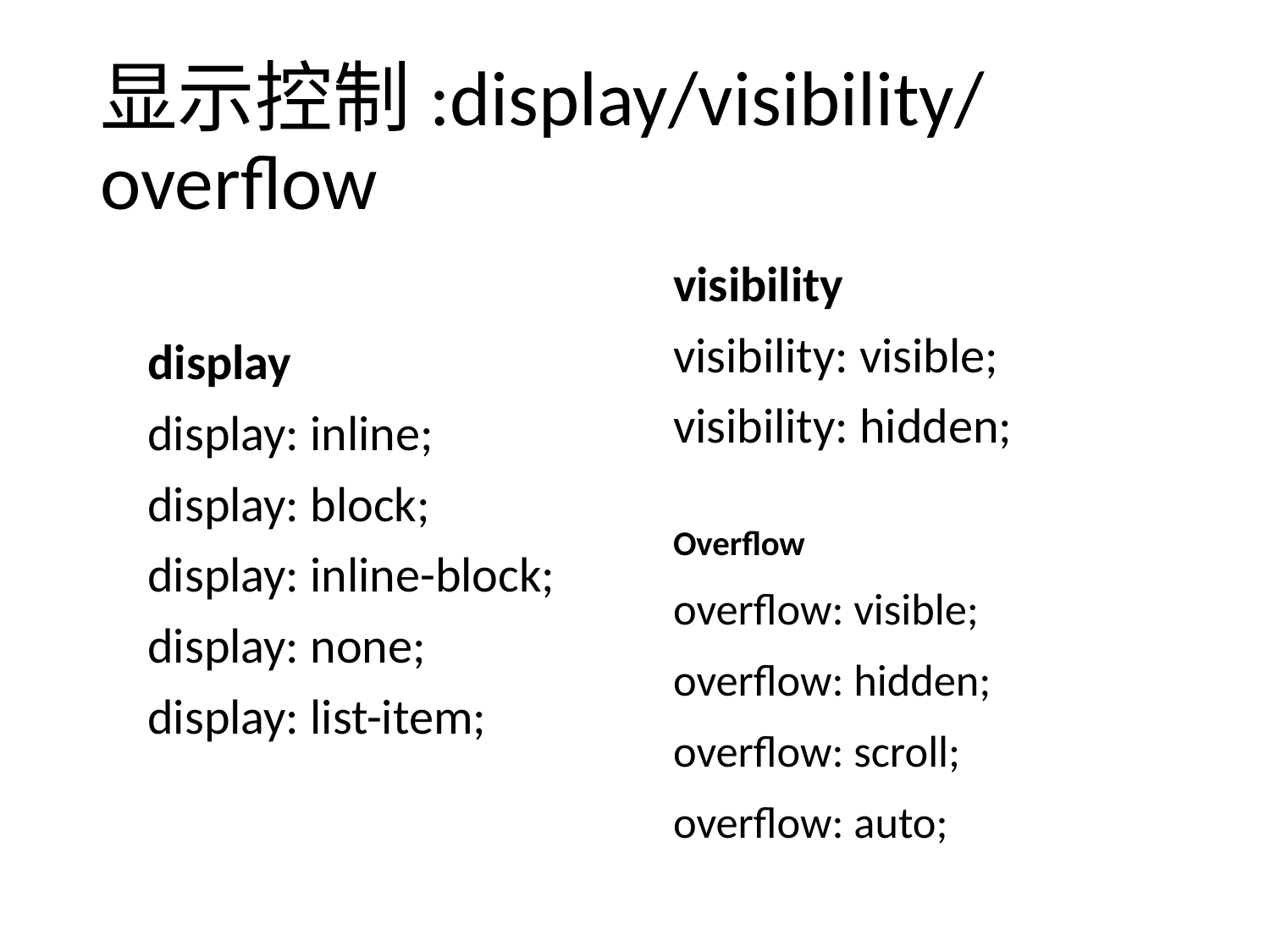

# 显示控制:display/visibility/overflow
visibility
visibility: visible;
visibility: hidden;
display
display: inline;
display: block;
display: inline-block;
display: none;
display: list-item;
Overflow
overflow: visible;
overflow: hidden;
overflow: scroll;
overflow: auto;